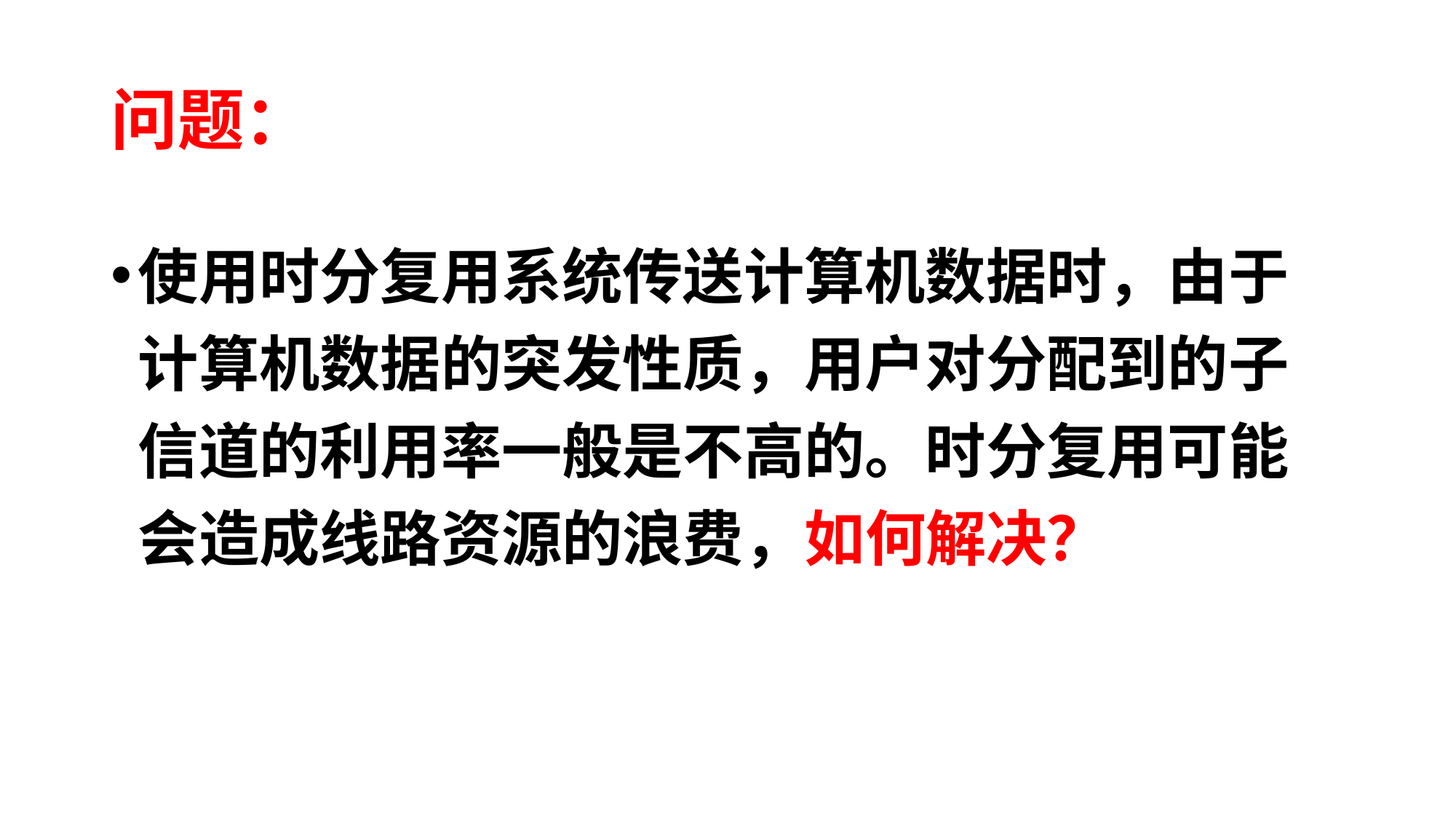

# 问题：
使用时分复用系统传送计算机数据时，由于计算机数据的突发性质，用户对分配到的子信道的利用率一般是不高的。时分复用可能会造成线路资源的浪费，如何解决？